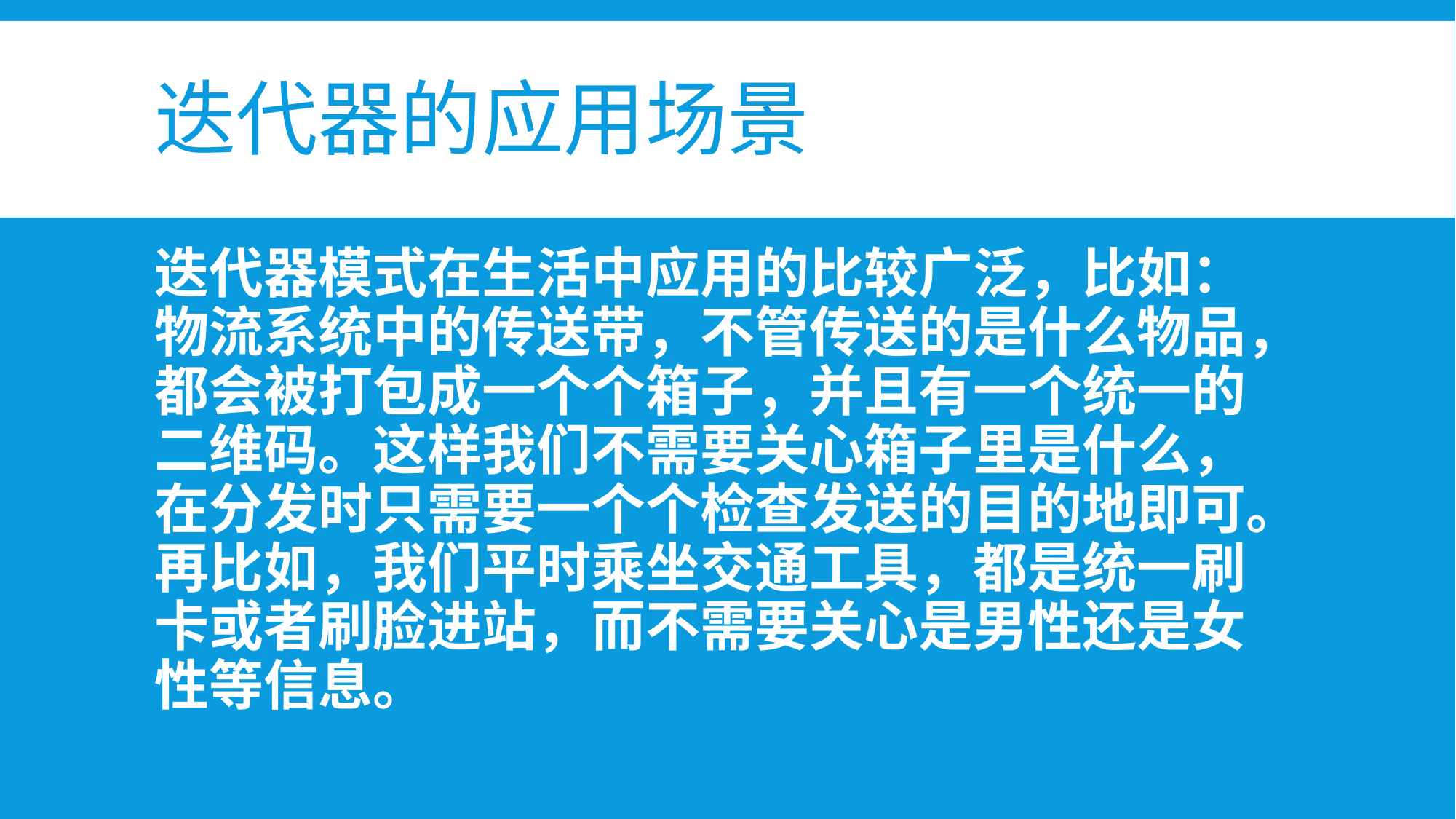

# 迭代器的应用场景
迭代器模式在生活中应用的比较广泛，比如：物流系统中的传送带，不管传送的是什么物品，都会被打包成一个个箱子，并且有一个统一的二维码。这样我们不需要关心箱子里是什么，在分发时只需要一个个检查发送的目的地即可。再比如，我们平时乘坐交通工具，都是统一刷卡或者刷脸进站，而不需要关心是男性还是女性等信息。